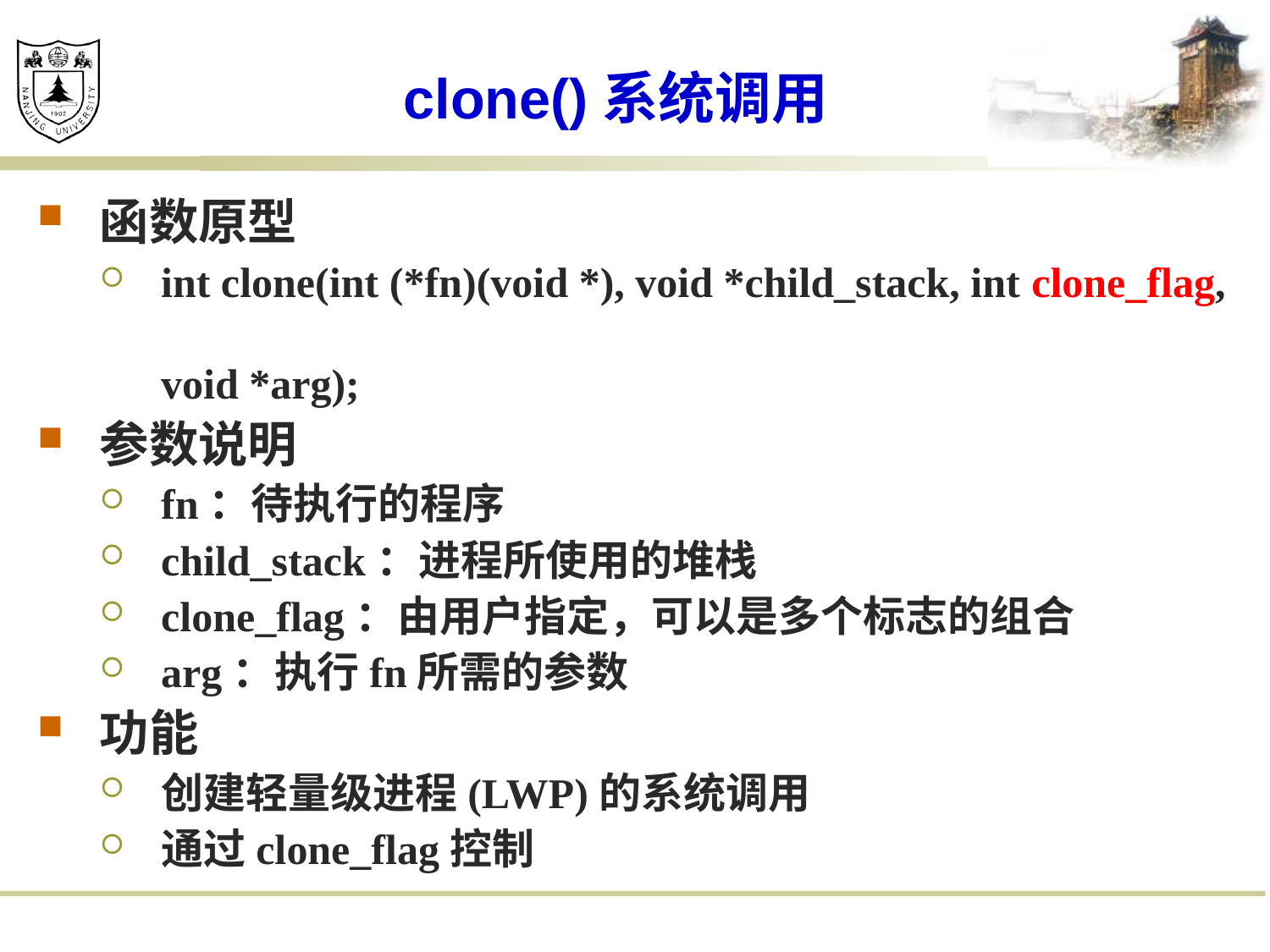

# clone()系统调用
函数原型
int clone(int (*fn)(void *), void *child_stack, int clone_flag,
void *arg);
参数说明
fn：待执行的程序
child_stack：进程所使用的堆栈
clone_flag：由用户指定，可以是多个标志的组合
arg：执行fn所需的参数
功能
创建轻量级进程(LWP)的系统调用
通过clone_flag控制
165